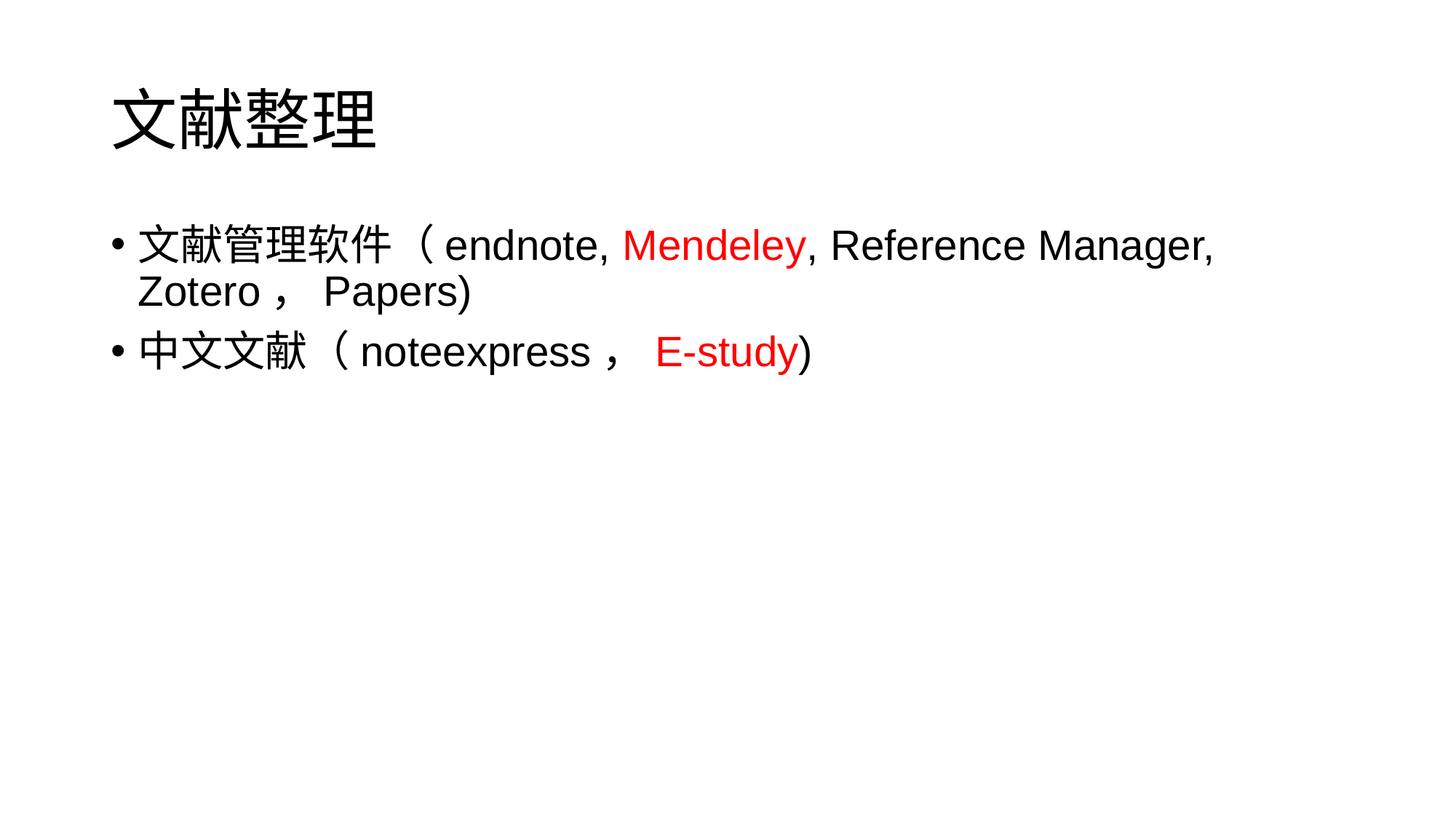

# 文献整理
文献管理软件（endnote, Mendeley, Reference Manager, Zotero，Papers)
中文文献（noteexpress，E-study)